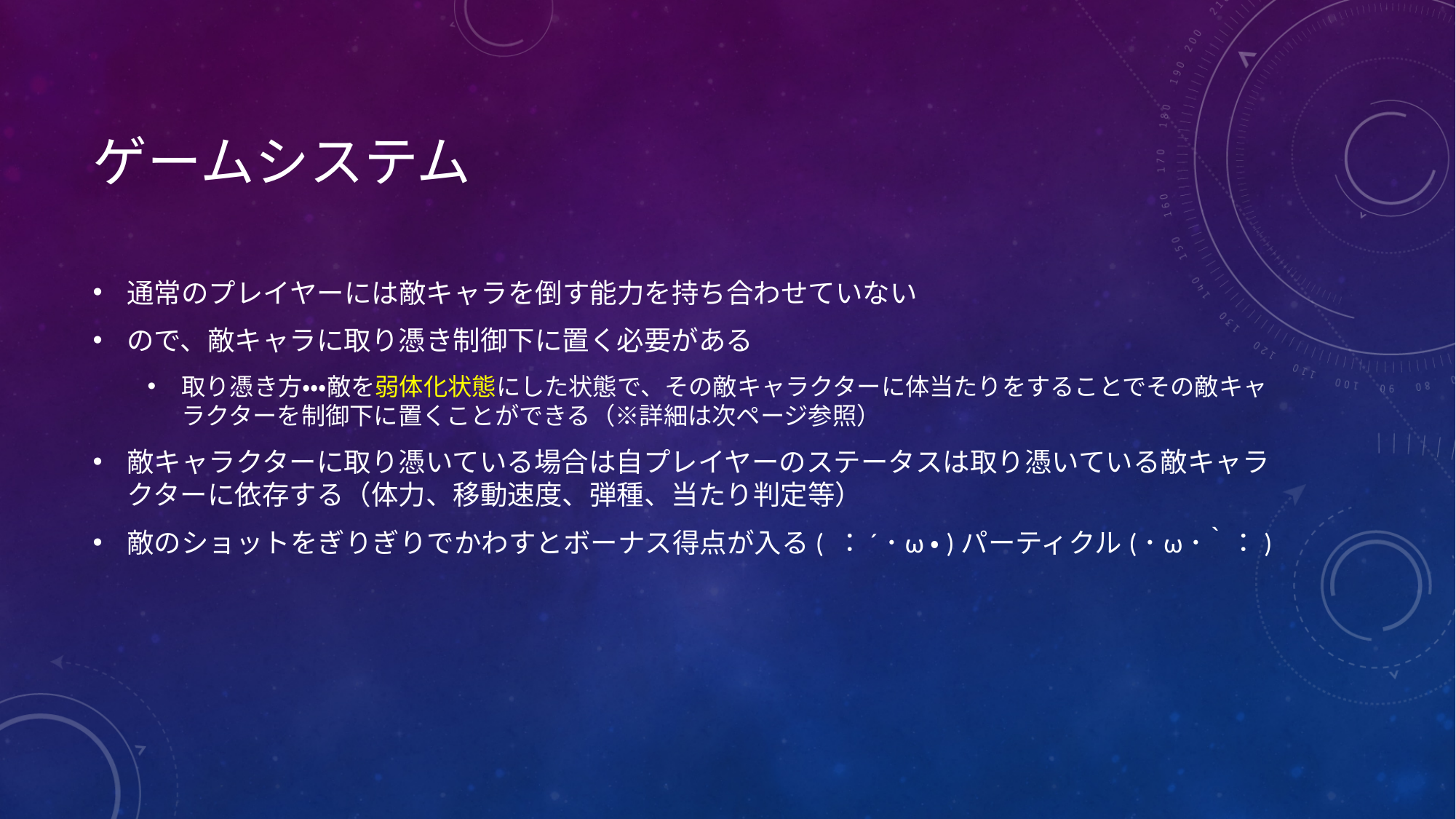

# ゲームシステム
通常のプレイヤーには敵キャラを倒す能力を持ち合わせていない
ので、敵キャラに取り憑き制御下に置く必要がある
取り憑き方・・・敵を弱体化状態にした状態で、その敵キャラクターに体当たりをすることでその敵キャラクターを制御下に置くことができる（※詳細は次ページ参照）
敵キャラクターに取り憑いている場合は自プレイヤーのステータスは取り憑いている敵キャラクターに依存する（体力、移動速度、弾種、当たり判定等）
敵のショットをぎりぎりでかわすとボーナス得点が入る( ：´･ω・)パーティクル(･ω･｀：)